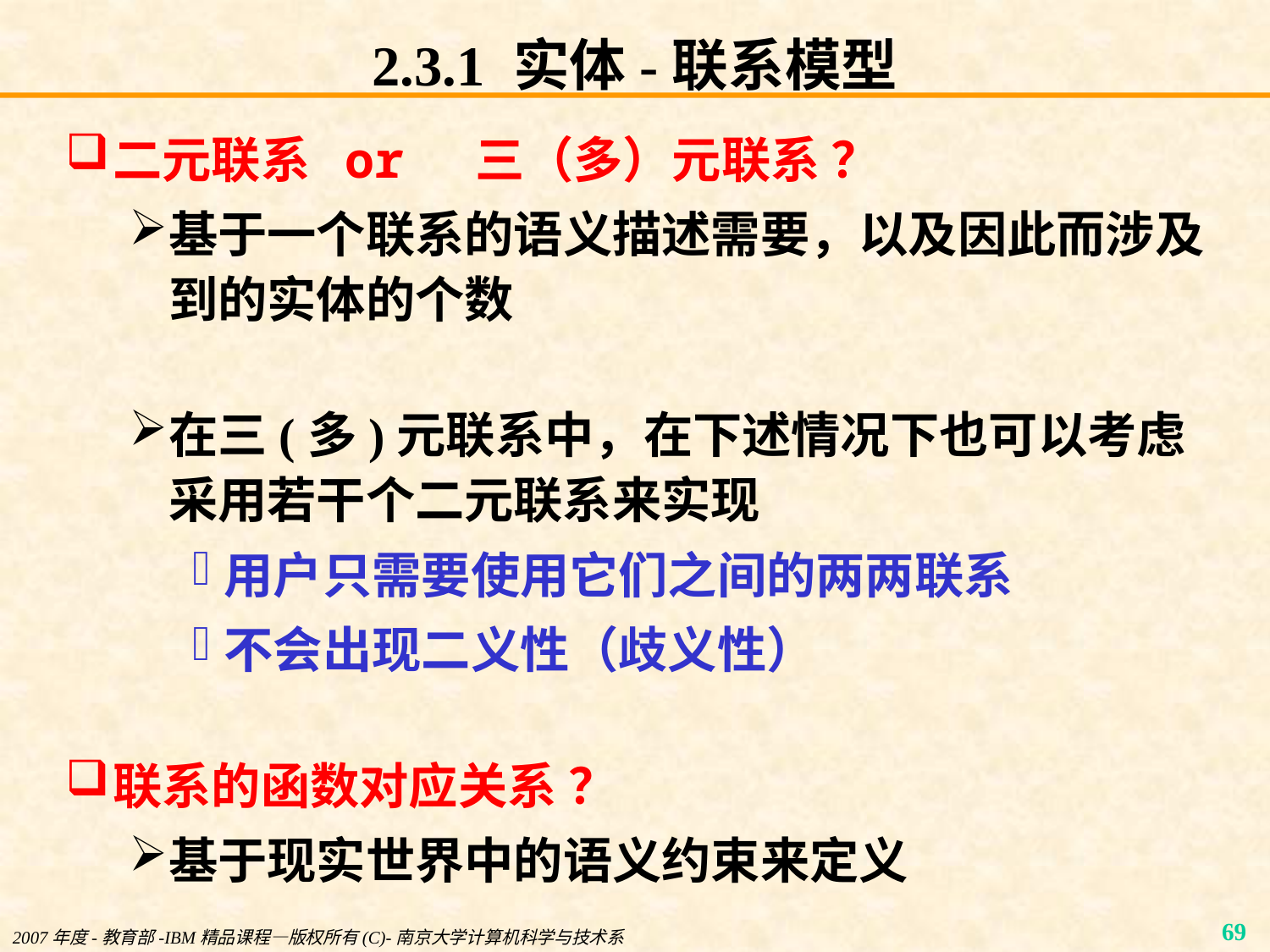

# 2.3.1 实体-联系模型
二元联系  or  三（多）元联系 ？
基于一个联系的语义描述需要，以及因此而涉及到的实体的个数

在三(多)元联系中，在下述情况下也可以考虑采用若干个二元联系来实现
用户只需要使用它们之间的两两联系
不会出现二义性（歧义性）

联系的函数对应关系 ？
基于现实世界中的语义约束来定义
69
2007年度-教育部-IBM精品课程—版权所有(C)-南京大学计算机科学与技术系